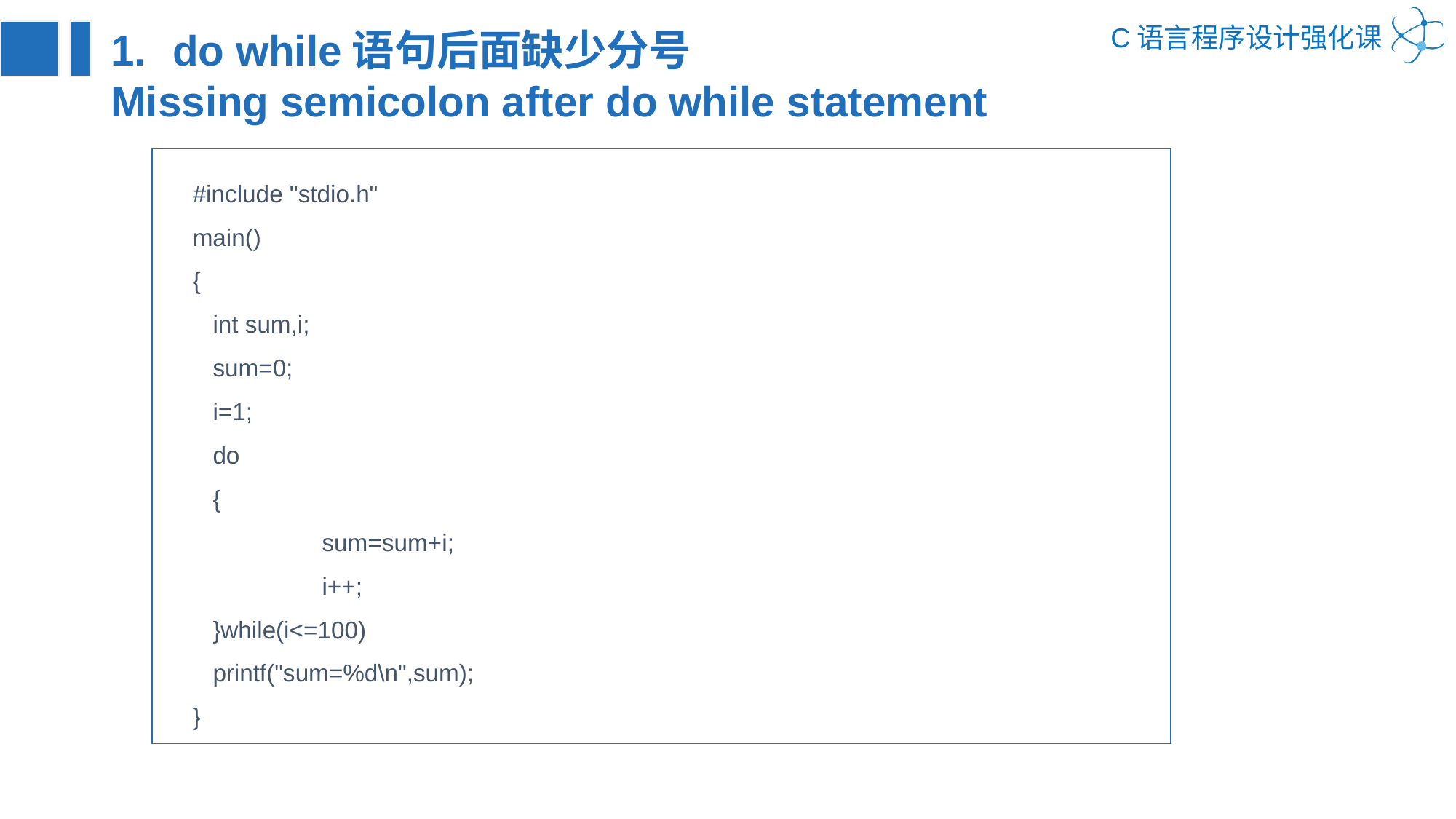

do while语句后面缺少分号
Missing semicolon after do while statement

#include "stdio.h"
main()
{
   int sum,i;
   sum=0;
   i=1;
   do
   {
	   sum=sum+i;
	   i++;
   }while(i<=100)
   printf("sum=%d\n",sum);
}